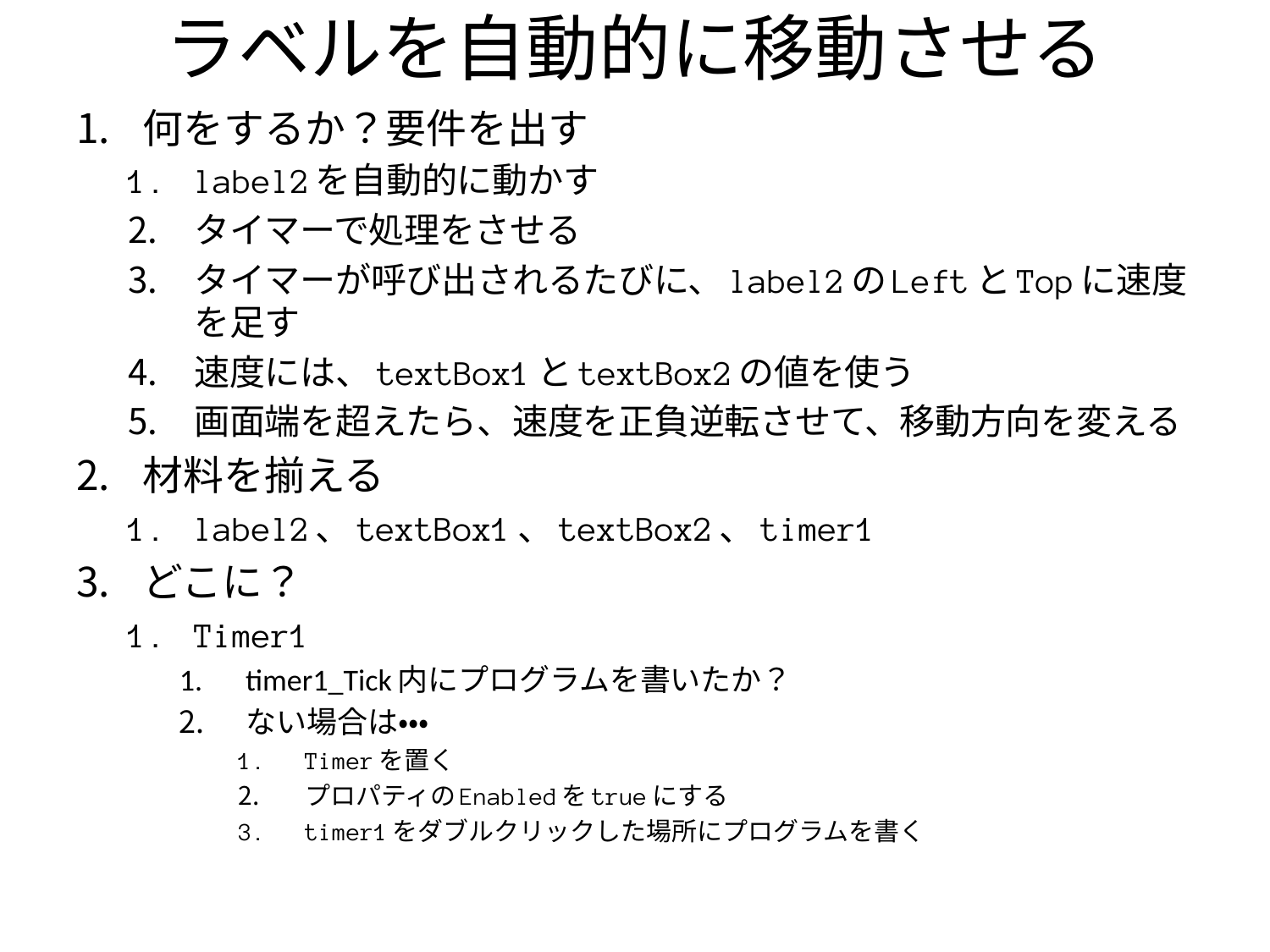

# ラベルを自動的に移動させる
何をするか？要件を出す
label2を自動的に動かす
タイマーで処理をさせる
タイマーが呼び出されるたびに、label2のLeftとTopに速度を足す
速度には、textBox1とtextBox2の値を使う
画面端を超えたら、速度を正負逆転させて、移動方向を変える
材料を揃える
label2、textBox1、textBox2、timer1
どこに？
Timer1
timer1_Tick内にプログラムを書いたか？
ない場合は・・・
Timerを置く
プロパティのEnabledをtrueにする
timer1をダブルクリックした場所にプログラムを書く